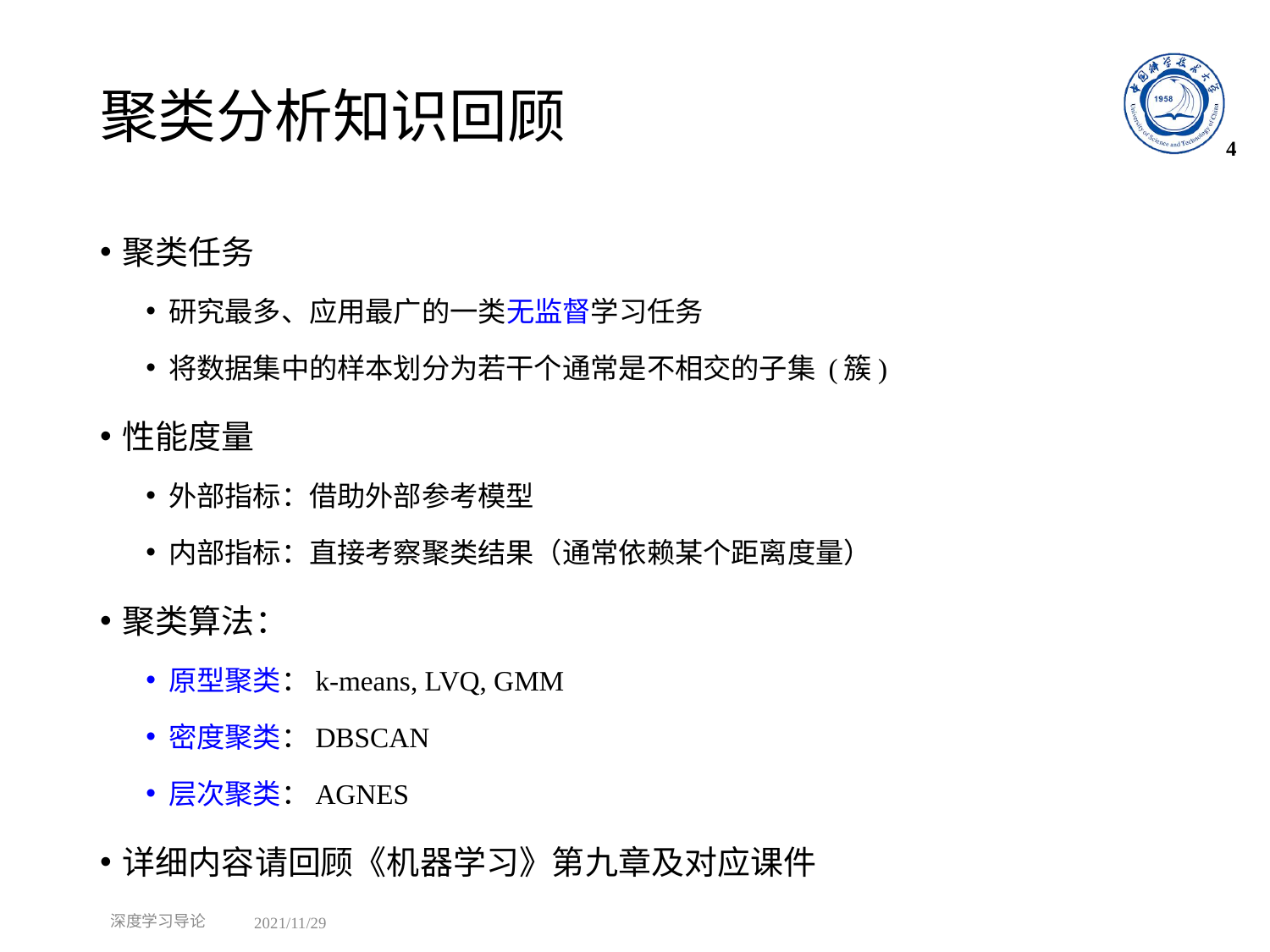

# 聚类分析知识回顾
4
聚类任务
研究最多、应用最广的一类无监督学习任务
将数据集中的样本划分为若干个通常是不相交的子集 (簇)
性能度量
外部指标：借助外部参考模型
内部指标：直接考察聚类结果（通常依赖某个距离度量）
聚类算法：
原型聚类：k-means, LVQ, GMM
密度聚类：DBSCAN
层次聚类：AGNES
详细内容请回顾《机器学习》第九章及对应课件

深度学习导论
2021/11/29